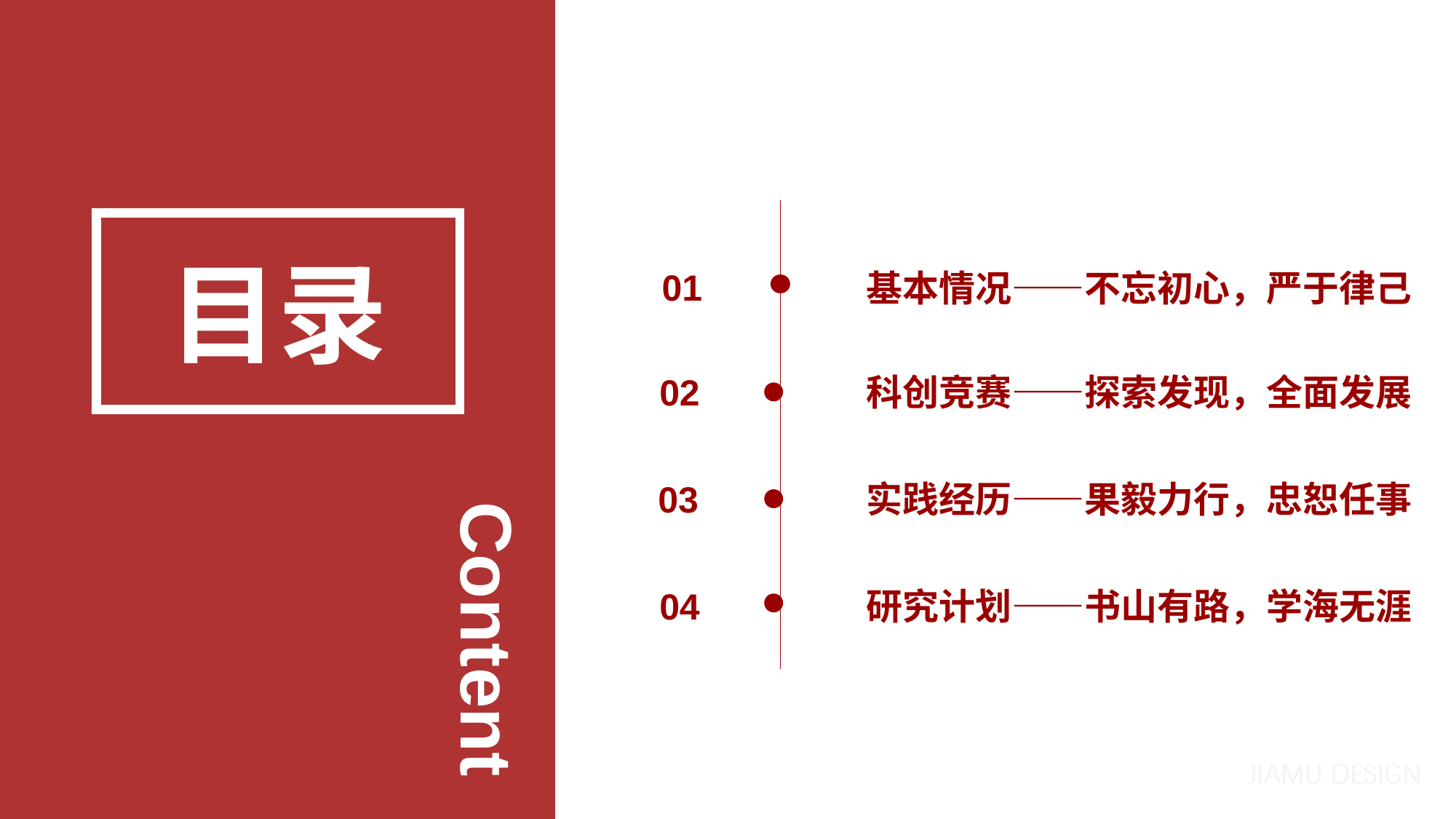

Content
目录
01
基本情况——不忘初心，严于律己

科创竞赛——探索发现，全面发展
02

03
实践经历——果毅力行，忠恕任事

04
研究计划——书山有路，学海无涯